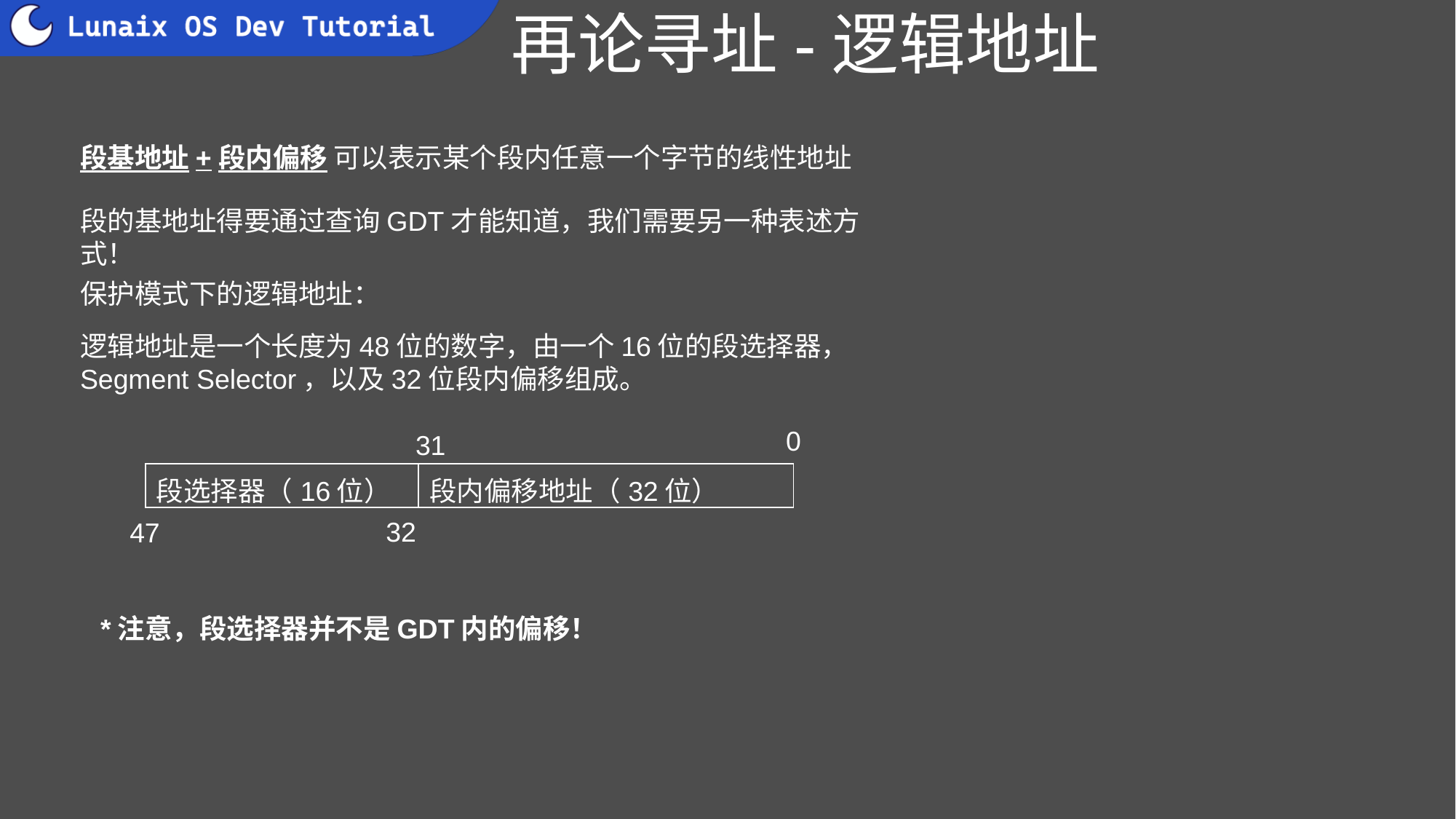

# 再论寻址-逻辑地址
段基地址+段内偏移 可以表示某个段内任意一个字节的线性地址
段的基地址得要通过查询GDT才能知道，我们需要另一种表述方式！
保护模式下的逻辑地址：
逻辑地址是一个长度为48位的数字，由一个16位的段选择器，Segment Selector，以及32位段内偏移组成。
0
31
| 段选择器（16位） |
| --- |
| 段内偏移地址（32位） |
| --- |
32
47
*注意，段选择器并不是GDT内的偏移！